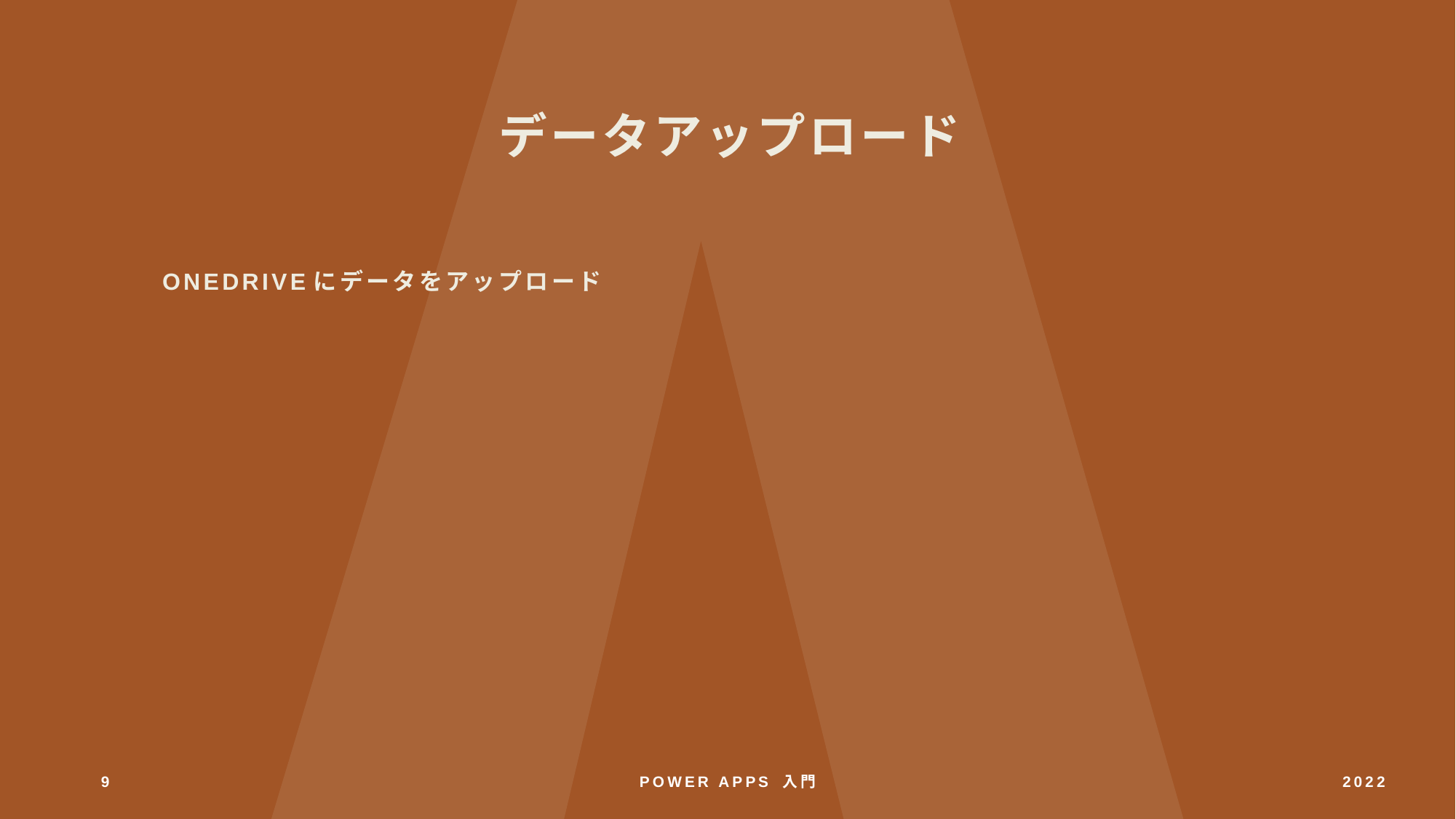

# データアップロード

OneDriveにデータをアップロード

9
Power Apps 入門
2022